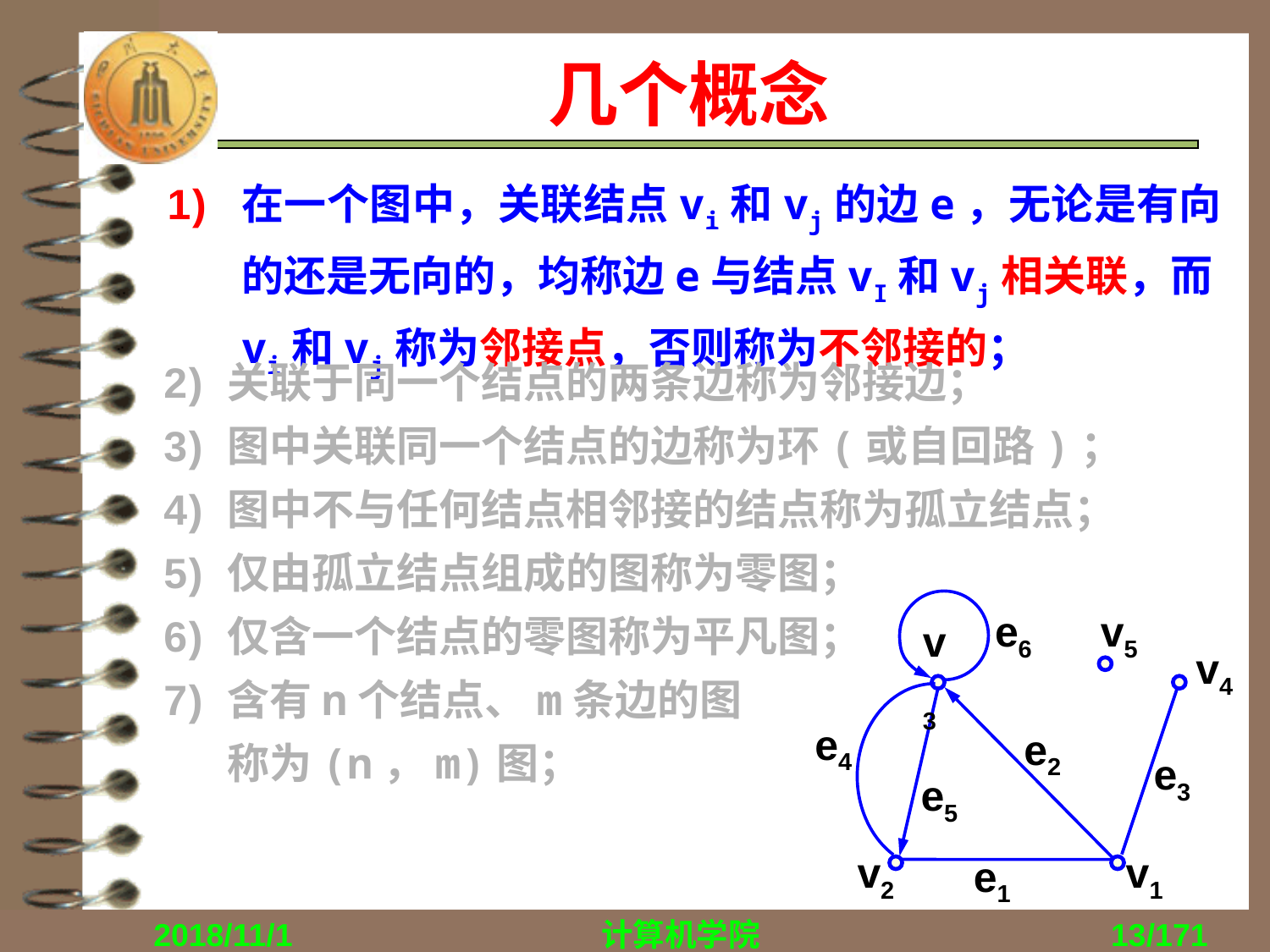

# 几个概念
在一个图中，关联结点vi和vj的边e，无论是有向的还是无向的，均称边e与结点vI和vj相关联，而vi和vj称为邻接点，否则称为不邻接的；
关联于同一个结点的两条边称为邻接边；
图中关联同一个结点的边称为环(或自回路)；
图中不与任何结点相邻接的结点称为孤立结点；
仅由孤立结点组成的图称为零图；
仅含一个结点的零图称为平凡图；
含有n个结点、m条边的图
称为(n，m)图；

e6
v5

v3

v4

e3

e4

e5

e2
v2

v1

e1

2018/11/1
计算机学院
13/171